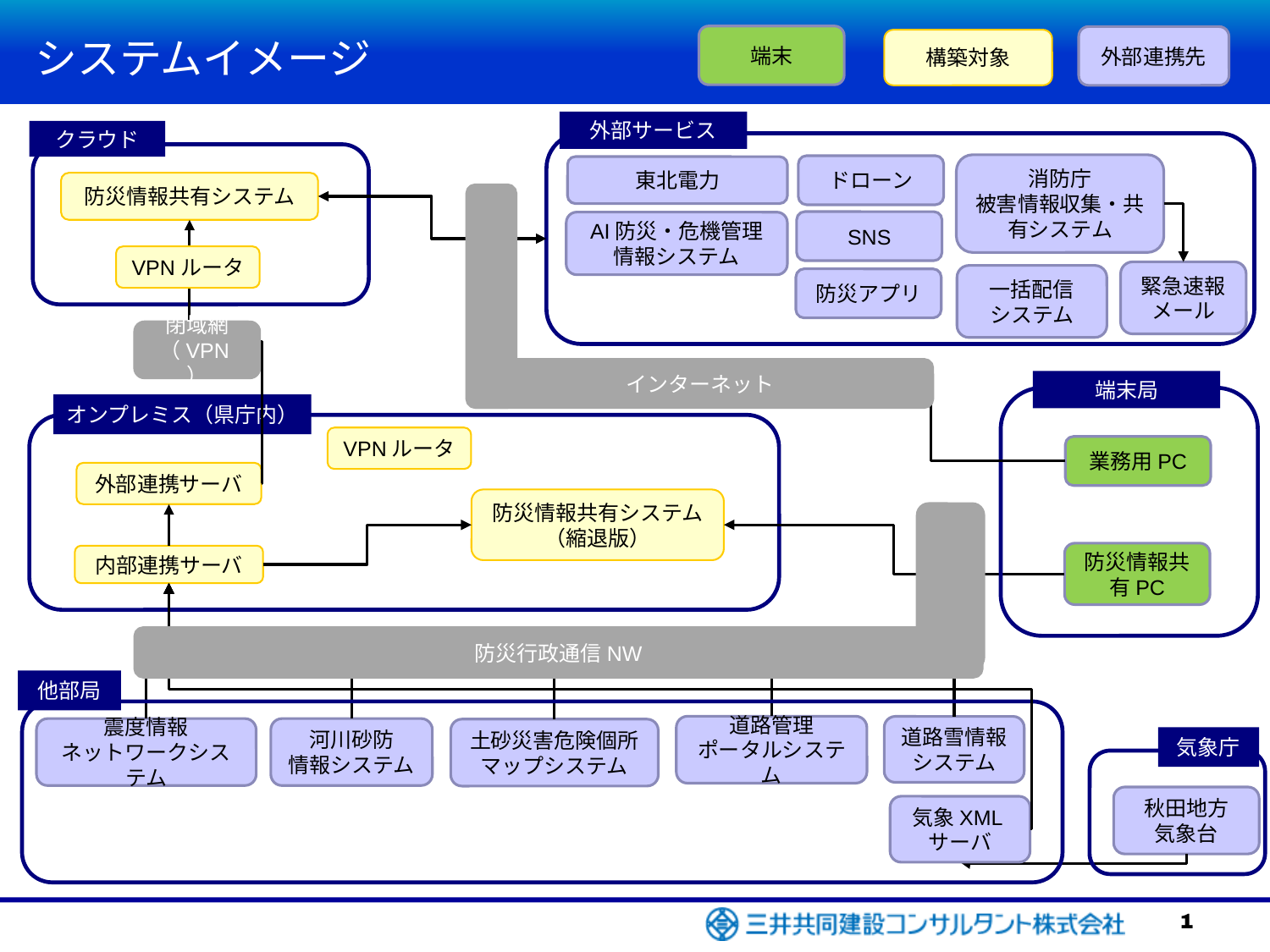

システムイメージ
端末
外部連携先
構築対象
外部サービス
クラウド

消防庁
被害情報収集・共有システム
ドローン
東北電力
防災情報共有システム

SNS
AI防災・危機管理情報システム
VPNルータ
緊急速報メール
一括配信
システム
防災アプリ
閉域網
（VPN）
インターネット
端末局

オンプレミス（県庁内）

VPNルータ
業務用PC
外部連携サーバ
防災情報共有システム
（縮退版）

防災情報共有PC
内部連携サーバ
防災行政通信NW
他部局

道路管理
ポータルシステム
道路雪情報
システム
河川砂防
情報システム
震度情報
ネットワークシステム
土砂災害危険個所
マップシステム
気象庁

秋田地方
気象台
気象XMLサーバ
1